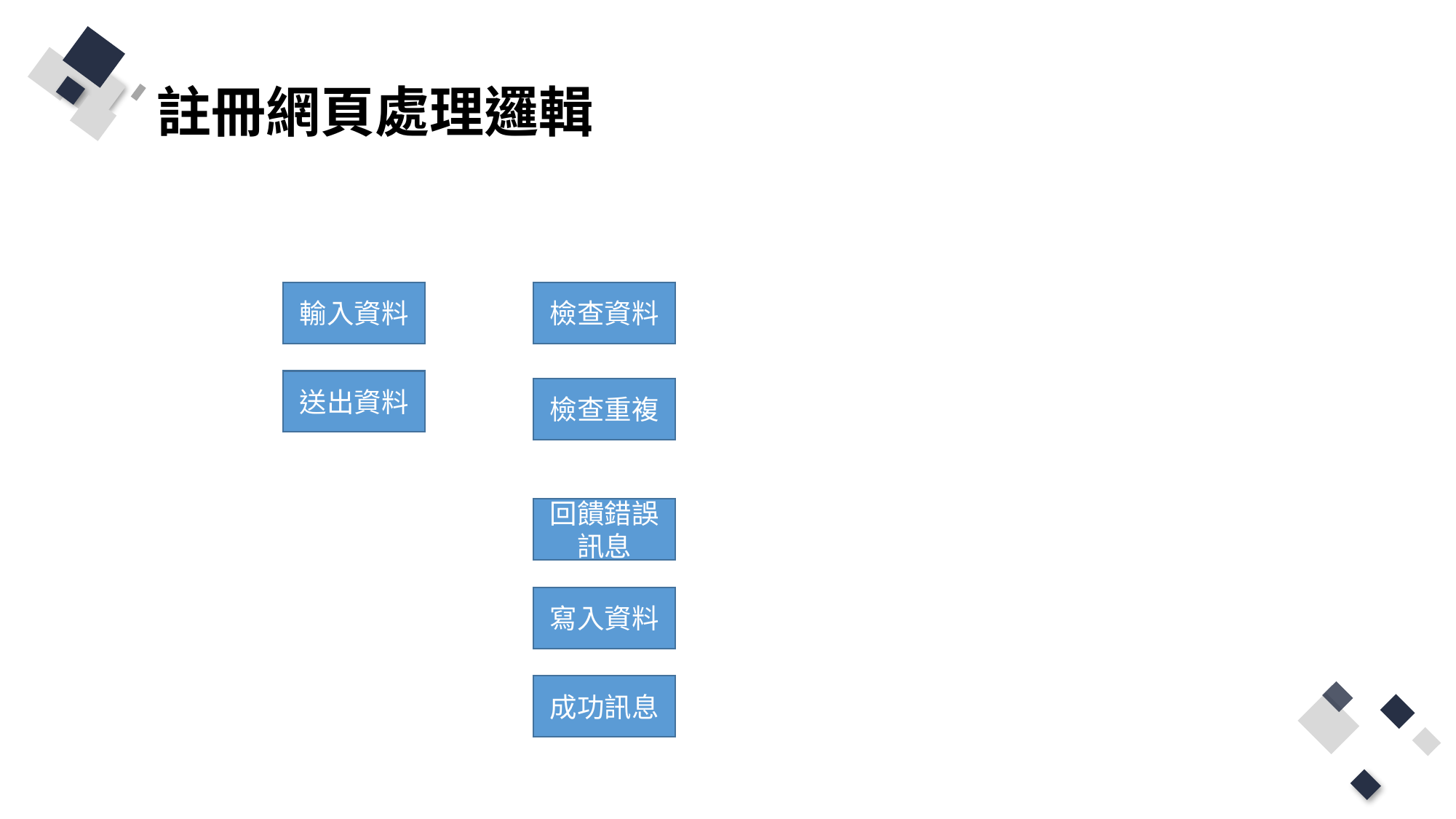

# 註冊網頁處理邏輯
輸入資料
檢查資料
送出資料
檢查重複
回饋錯誤訊息
寫入資料
成功訊息